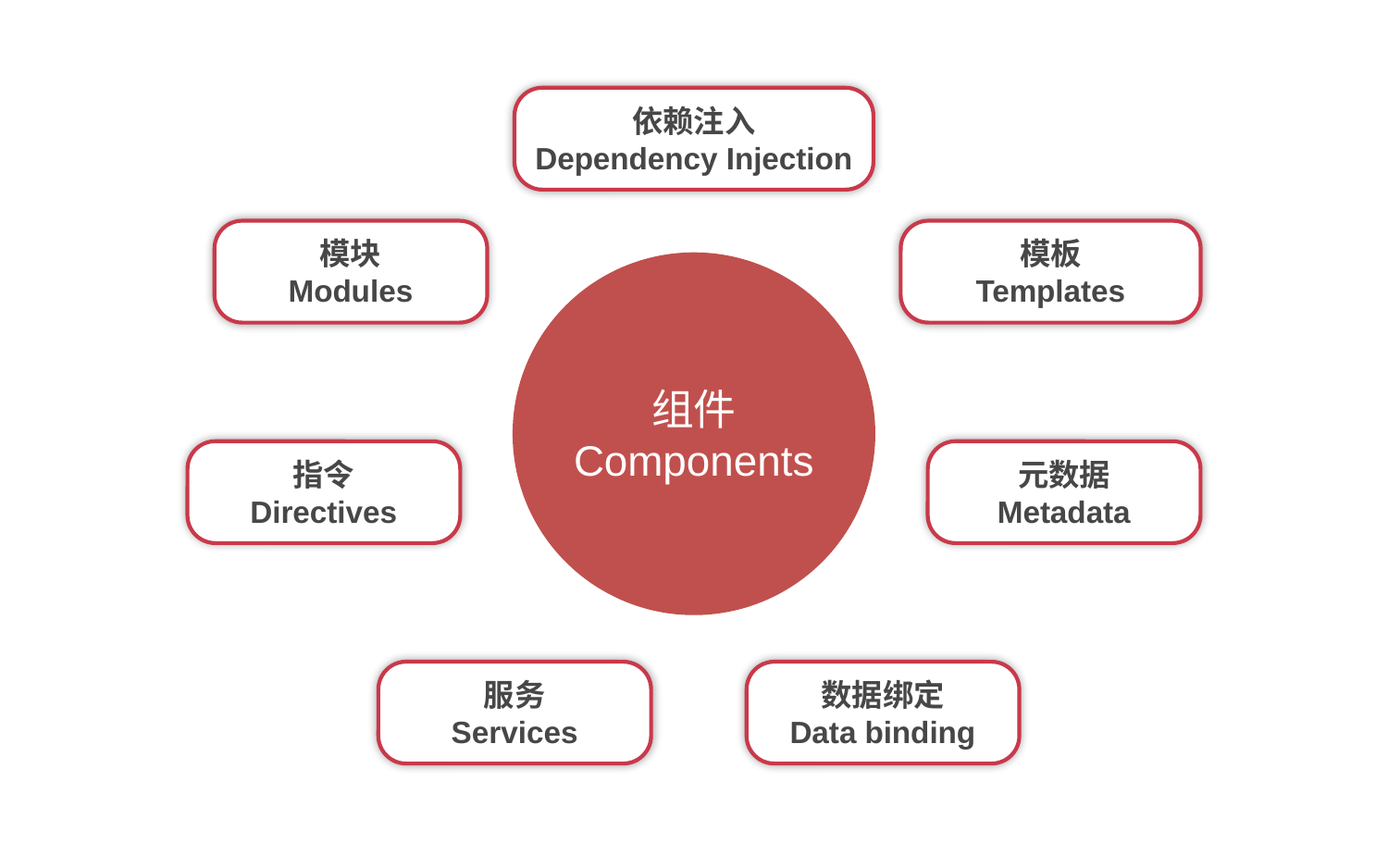

依赖注入
Dependency Injection
模块
Modules
模板
Templates
组件
Components
指令
Directives
元数据
Metadata
服务
Services
数据绑定
Data binding